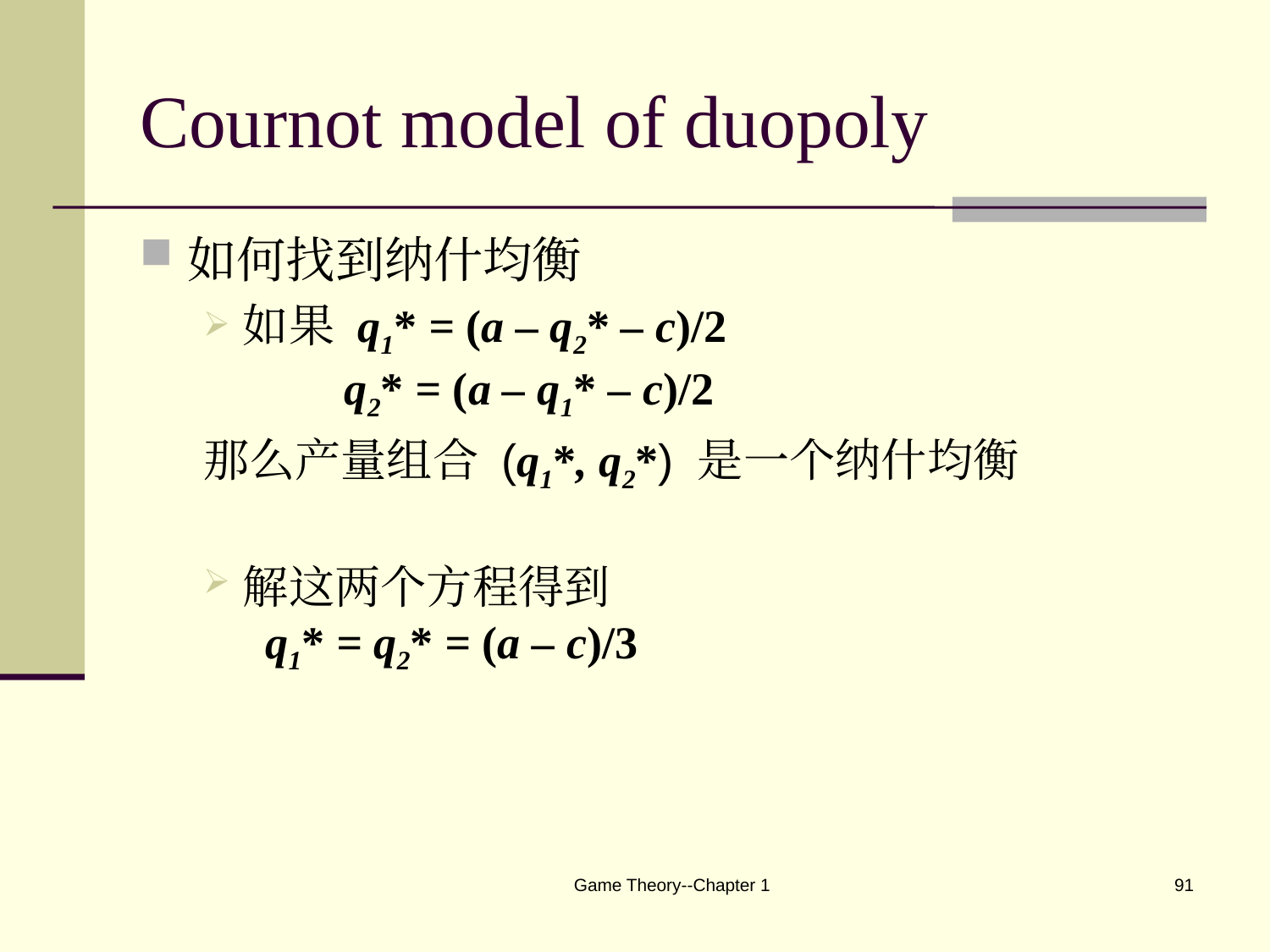

# Cournot model of duopoly
如何找到纳什均衡
如果 q1* = (a – q2* – c)/2
        q2* = (a – q1* – c)/2
那么产量组合 (q1*, q2*) 是一个纳什均衡
解这两个方程得到
 q1* = q2* = (a – c)/3

Game Theory--Chapter 1
91